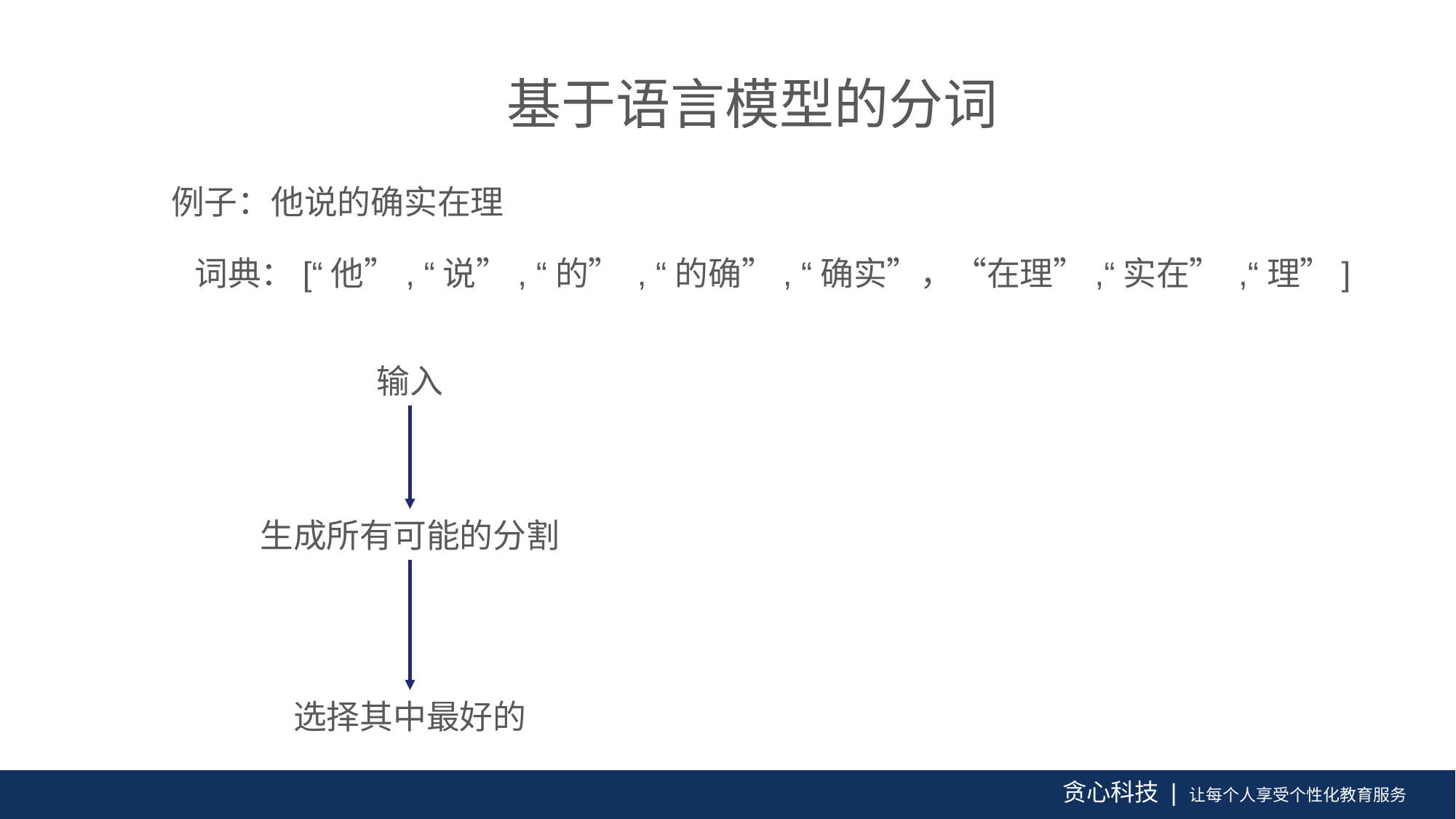

基于语言模型的分词
例子：他说的确实在理
词典：[“他”, “说”, “的” , “的确”, “确实”，“在理”,“实在” ,“理”]
输入
生成所有可能的分割
选择其中最好的